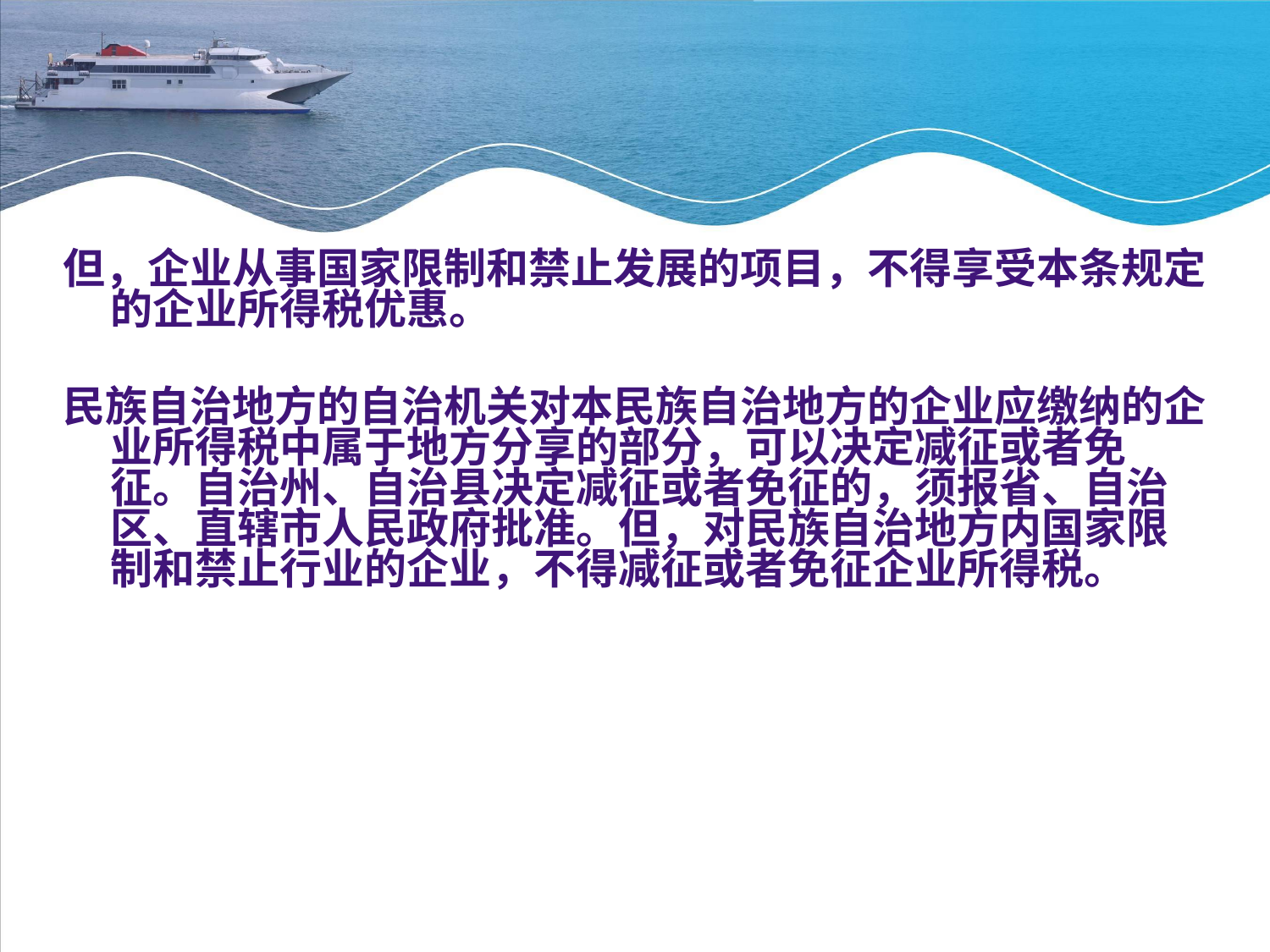

#
但，企业从事国家限制和禁止发展的项目，不得享受本条规定的企业所得税优惠。

民族自治地方的自治机关对本民族自治地方的企业应缴纳的企业所得税中属于地方分享的部分，可以决定减征或者免征。自治州、自治县决定减征或者免征的，须报省、自治区、直辖市人民政府批准。但，对民族自治地方内国家限制和禁止行业的企业，不得减征或者免征企业所得税。